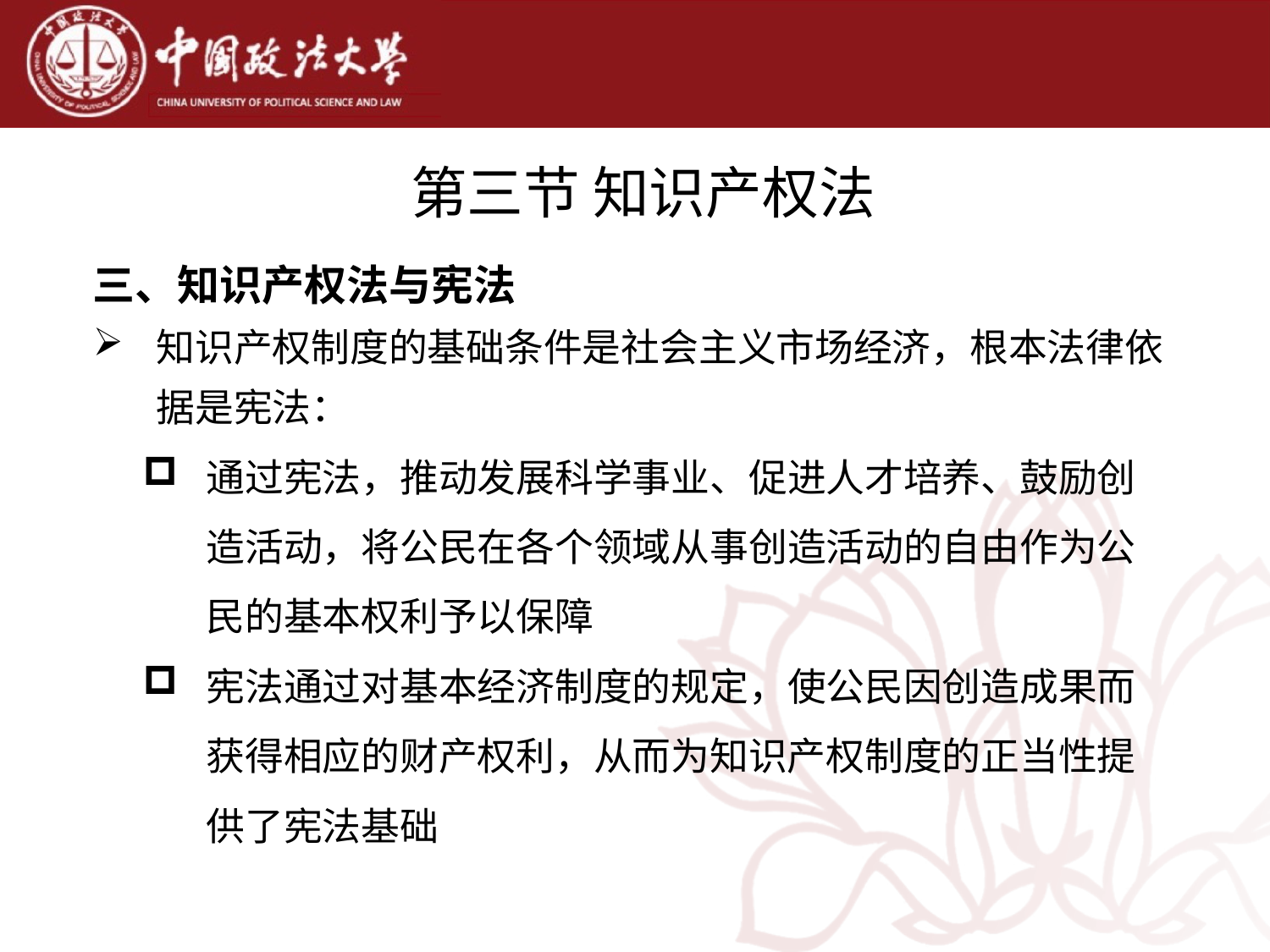

# 第三节 知识产权法
三、知识产权法与宪法
知识产权制度的基础条件是社会主义市场经济，根本法律依据是宪法：
通过宪法，推动发展科学事业、促进人才培养、鼓励创造活动，将公民在各个领域从事创造活动的自由作为公民的基本权利予以保障
宪法通过对基本经济制度的规定，使公民因创造成果而获得相应的财产权利，从而为知识产权制度的正当性提供了宪法基础